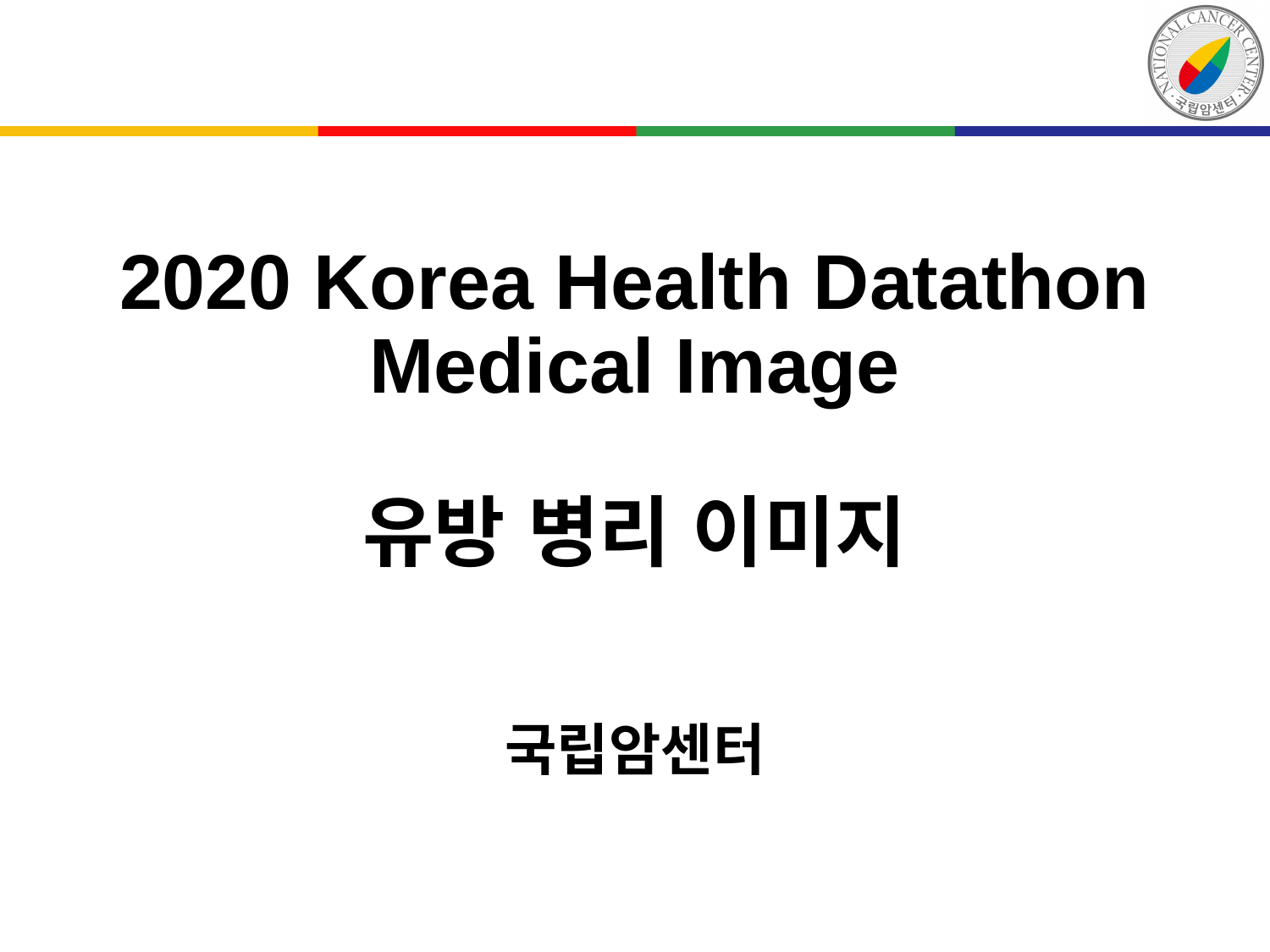

# 2020 Korea Health Datathon Medical Image 유방 병리 이미지
국립암센터